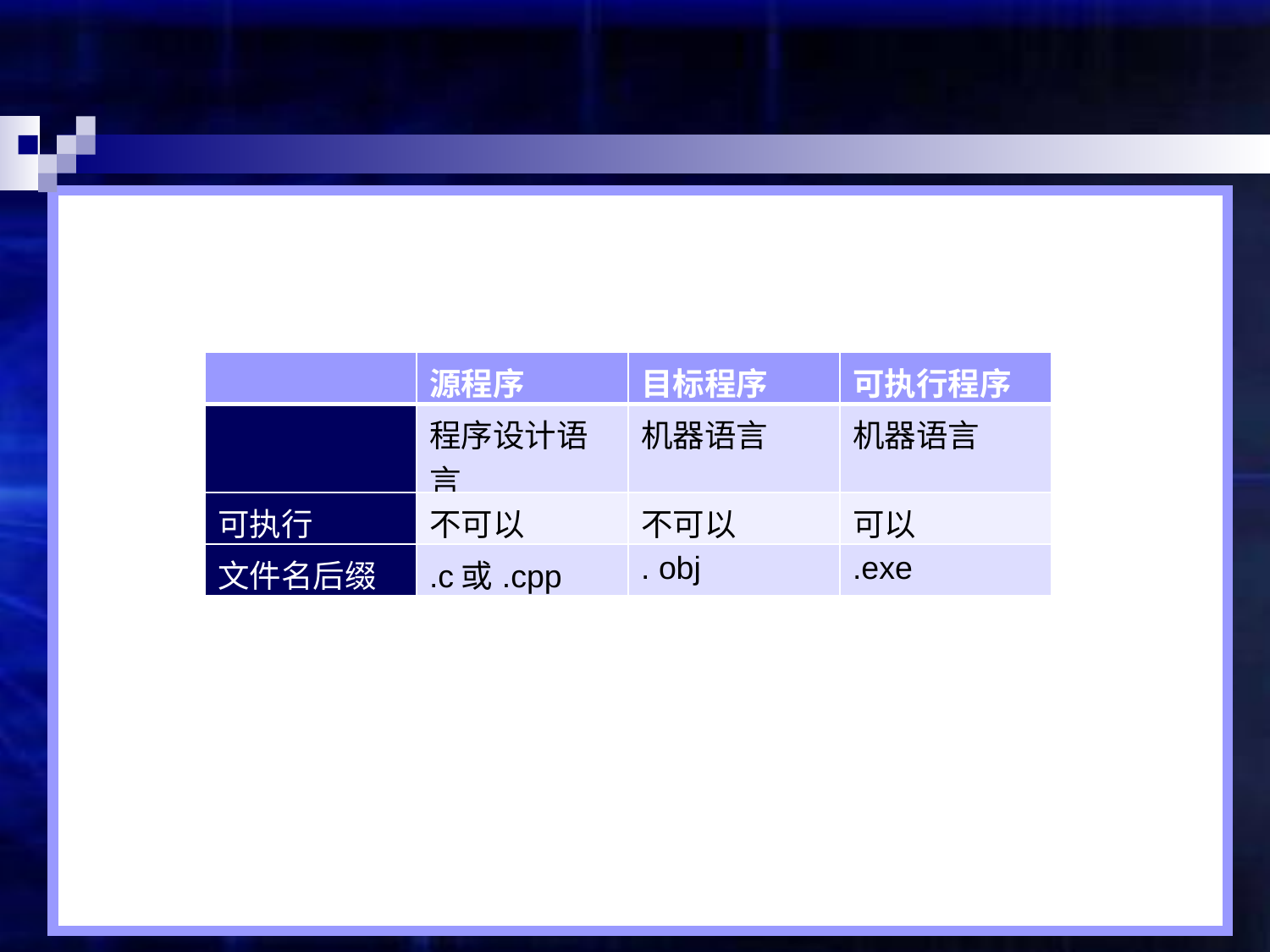

|  | 源程序 | 目标程序 | 可执行程序 |
| --- | --- | --- | --- |
|  | 程序设计语言 | 机器语言 | 机器语言 |
| 可执行 | 不可以 | 不可以 | 可以 |
| 文件名后缀 | .c或.cpp | . obj | .exe |